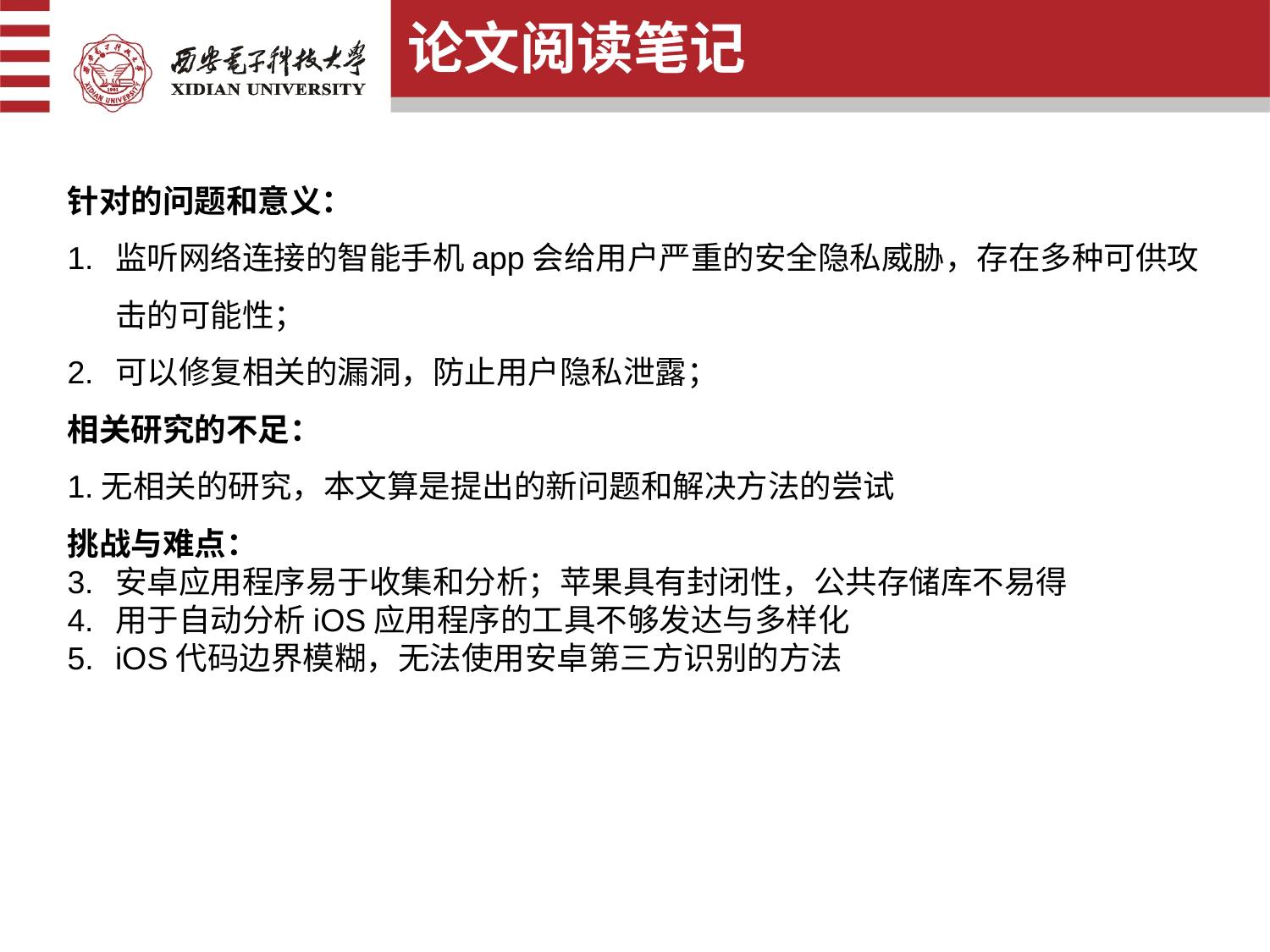

论文阅读笔记
针对的问题和意义：
监听网络连接的智能手机app会给用户严重的安全隐私威胁，存在多种可供攻击的可能性；
可以修复相关的漏洞，防止用户隐私泄露；
相关研究的不足：
1.无相关的研究，本文算是提出的新问题和解决方法的尝试
挑战与难点：
安卓应用程序易于收集和分析；苹果具有封闭性，公共存储库不易得
用于自动分析iOS应用程序的工具不够发达与多样化
iOS代码边界模糊，无法使用安卓第三方识别的方法